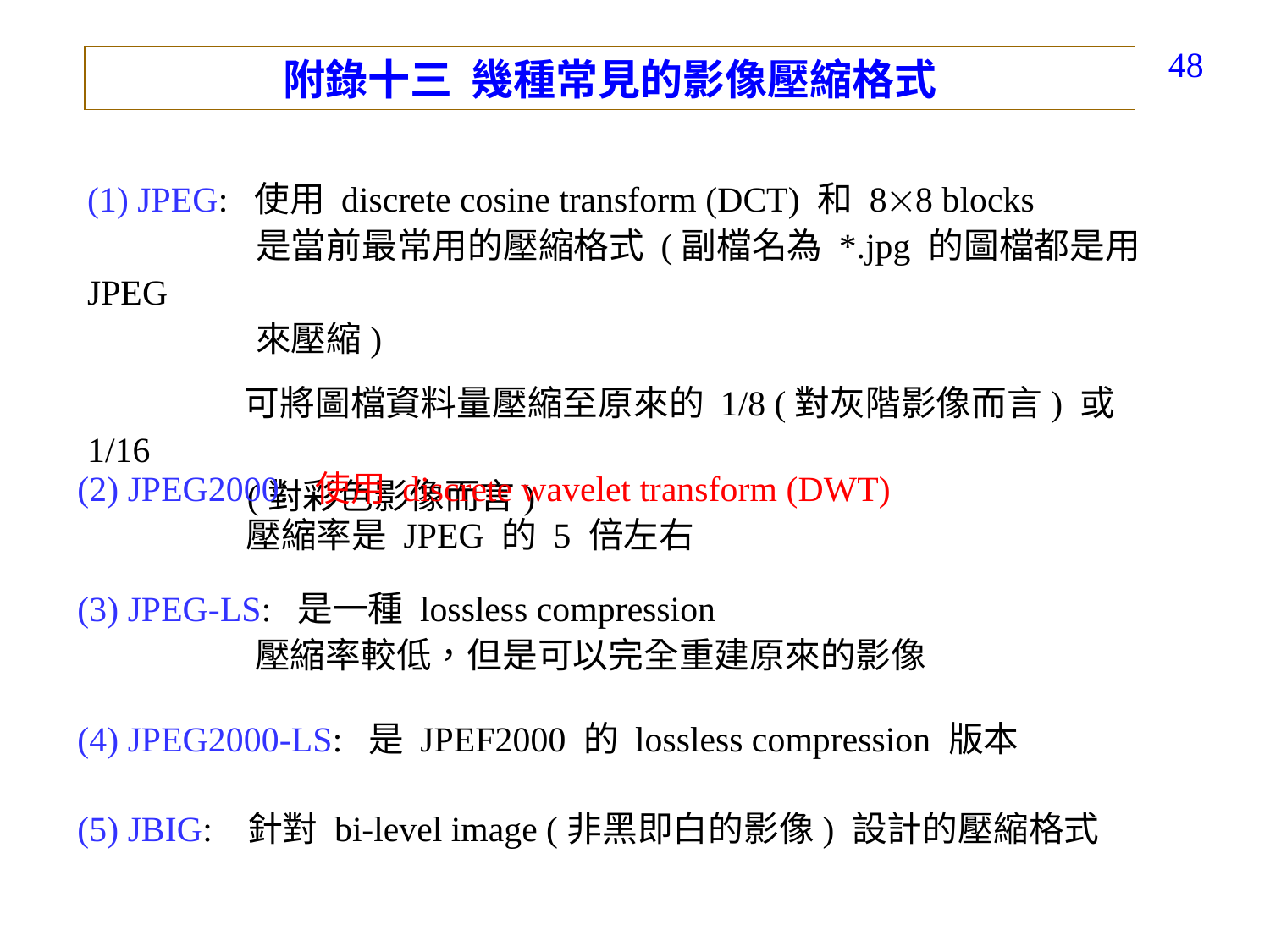

48
附錄十三  幾種常見的影像壓縮格式
(1) JPEG:  使用 discrete cosine transform (DCT) 和 8×8 blocks
                  是當前最常用的壓縮格式 (副檔名為 *.jpg 的圖檔都是用 JPEG
                  來壓縮)
                   可將圖檔資料量壓縮至原來的 1/8 (對灰階影像而言) 或 1/16
                  (對彩色影像而言)
(2) JPEG2000:  使用 discrete wavelet transform (DWT)
                  壓縮率是 JPEG 的 5 倍左右
(3) JPEG-LS:  是一種 lossless compression
                   壓縮率較低，但是可以完全重建原來的影像
(4) JPEG2000-LS:  是 JPEF2000 的 lossless compression 版本
(5) JBIG:   針對 bi-level image (非黑即白的影像) 設計的壓縮格式